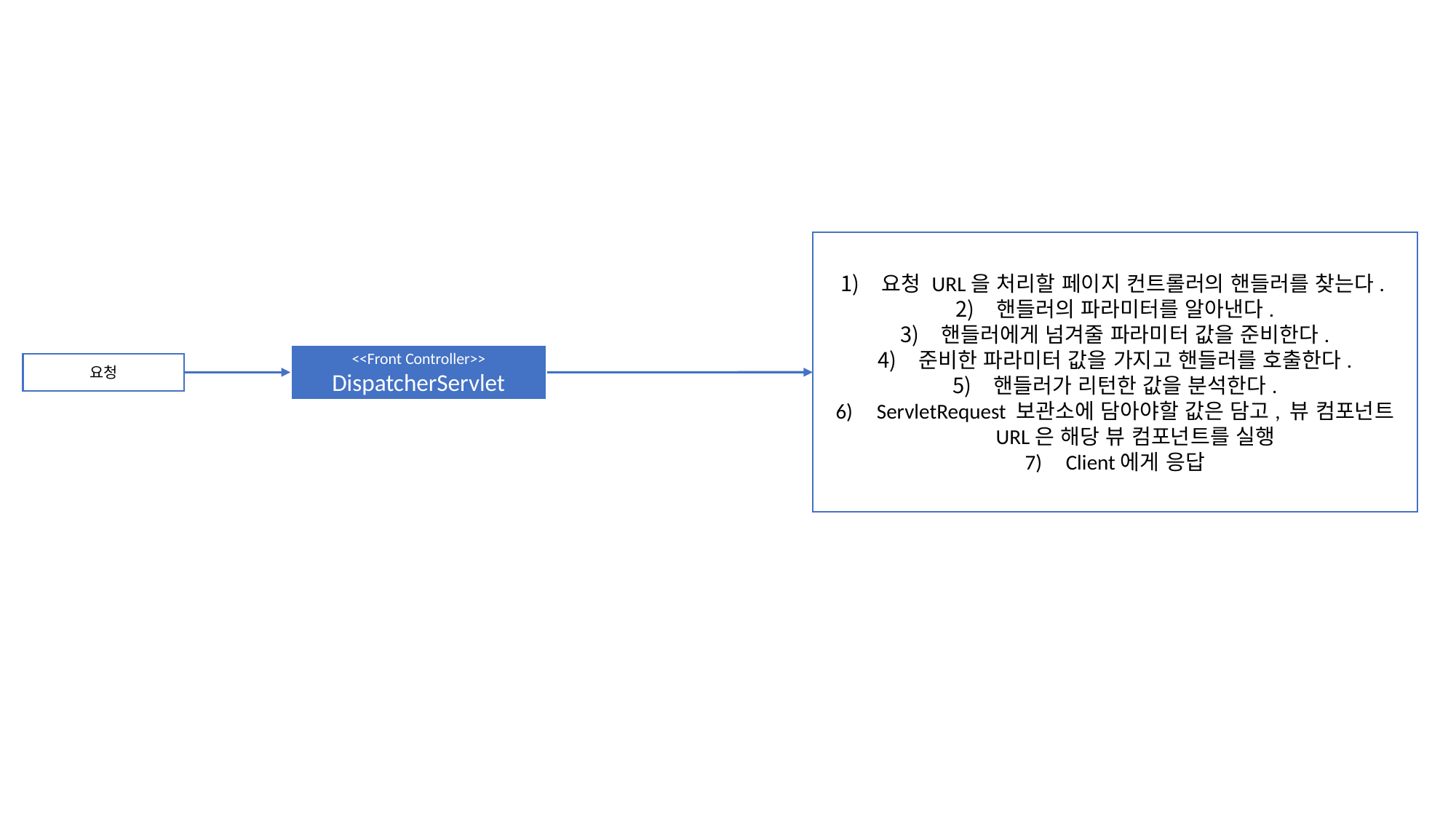

요청 URL을 처리할 페이지 컨트롤러의 핸들러를 찾는다.
핸들러의 파라미터를 알아낸다.
핸들러에게 넘겨줄 파라미터 값을 준비한다.
준비한 파라미터 값을 가지고 핸들러를 호출한다.
핸들러가 리턴한 값을 분석한다.
ServletRequest 보관소에 담아야할 값은 담고, 뷰 컴포넌트 URL은 해당 뷰 컴포넌트를 실행
Client에게 응답
<<Front Controller>>
DispatcherServlet
요청